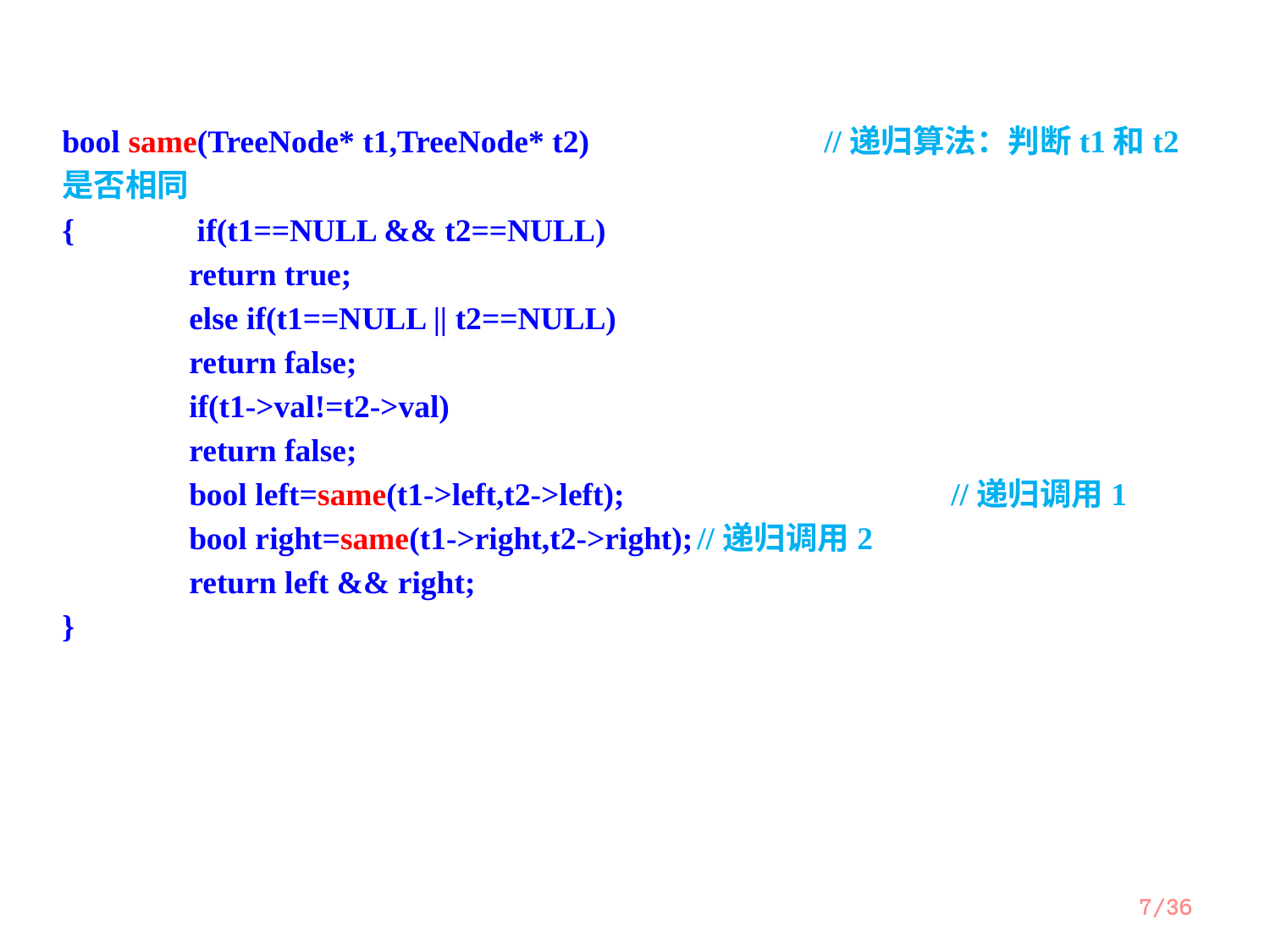

bool same(TreeNode* t1,TreeNode* t2)		//递归算法：判断t1和t2是否相同
{  	 if(t1==NULL && t2==NULL)
         	return true;
    	else if(t1==NULL || t2==NULL)
         	return false;
    	if(t1->val!=t2->val)
         	return false;
    	bool left=same(t1->left,t2->left);			//递归调用1
    	bool right=same(t1->right,t2->right);	//递归调用2
    	return left && right;
}
7/36